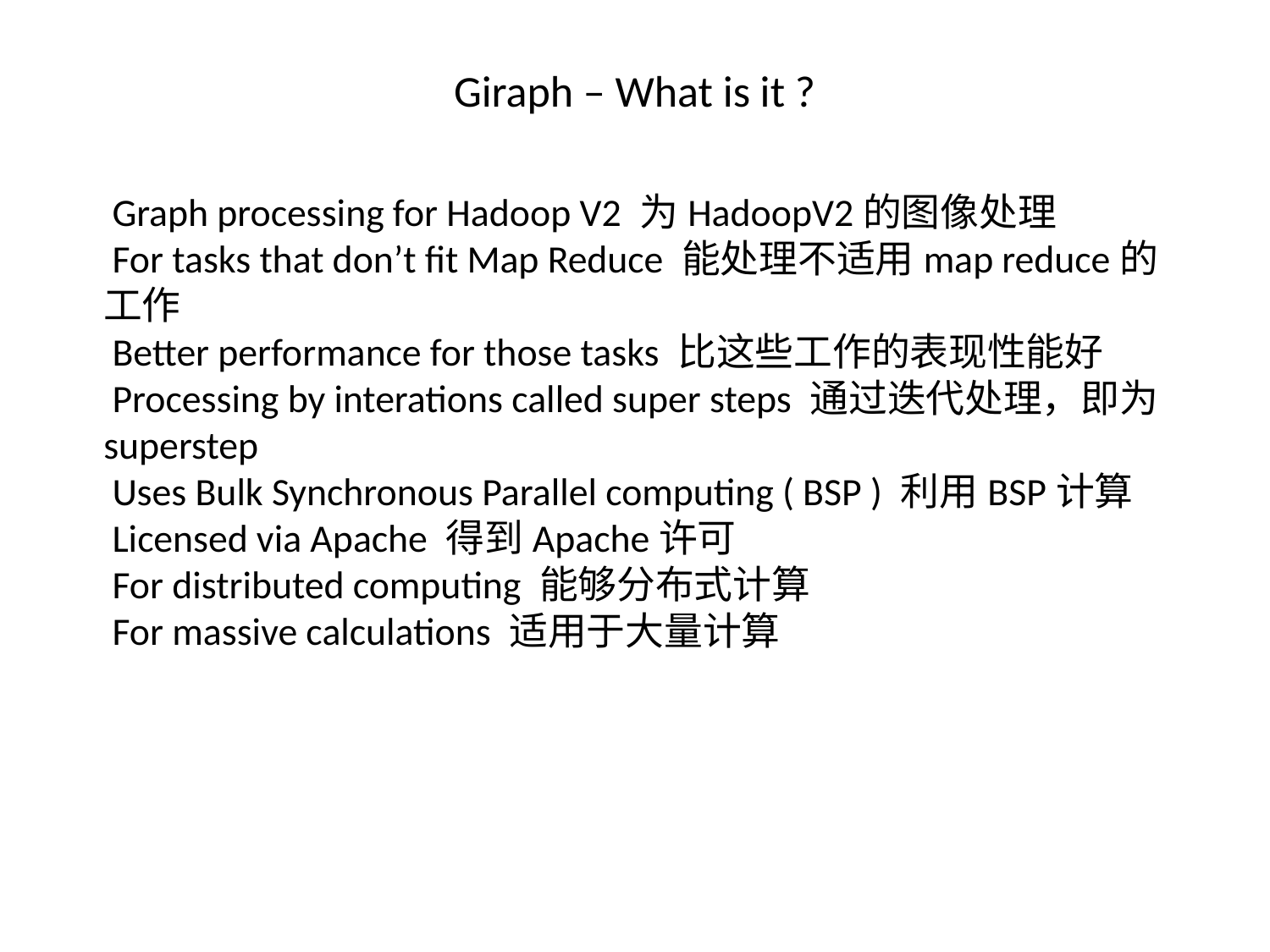

# Giraph – What is it ?
 Graph processing for Hadoop V2 为HadoopV2的图像处理
 For tasks that don’t fit Map Reduce 能处理不适用map reduce的工作
 Better performance for those tasks 比这些工作的表现性能好
 Processing by interations called super steps 通过迭代处理，即为superstep
 Uses Bulk Synchronous Parallel computing ( BSP ) 利用BSP计算
 Licensed via Apache 得到Apache许可
 For distributed computing 能够分布式计算
 For massive calculations 适用于大量计算